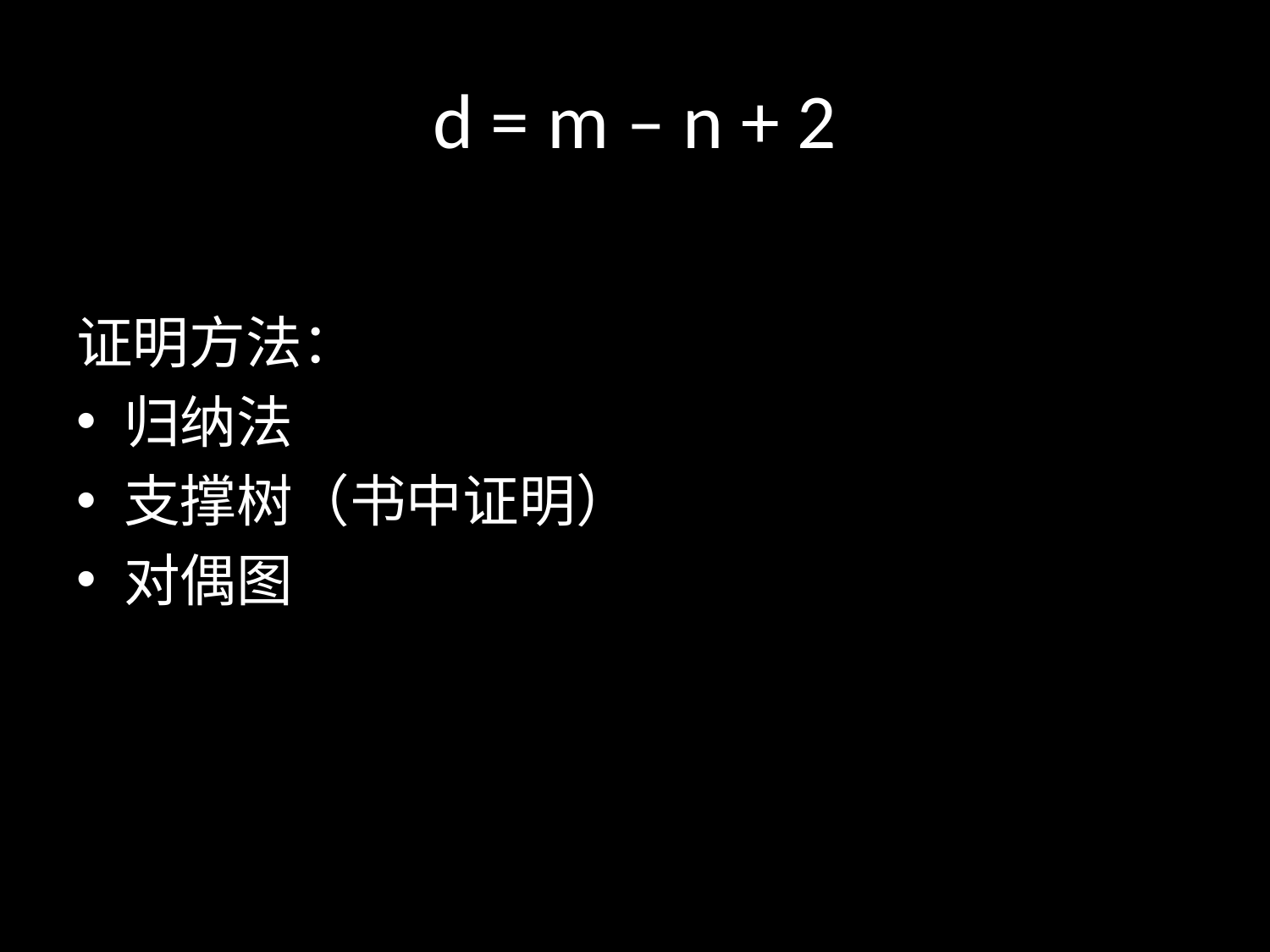

# d = m – n + 2

证明方法：
归纳法
支撑树（书中证明）
对偶图